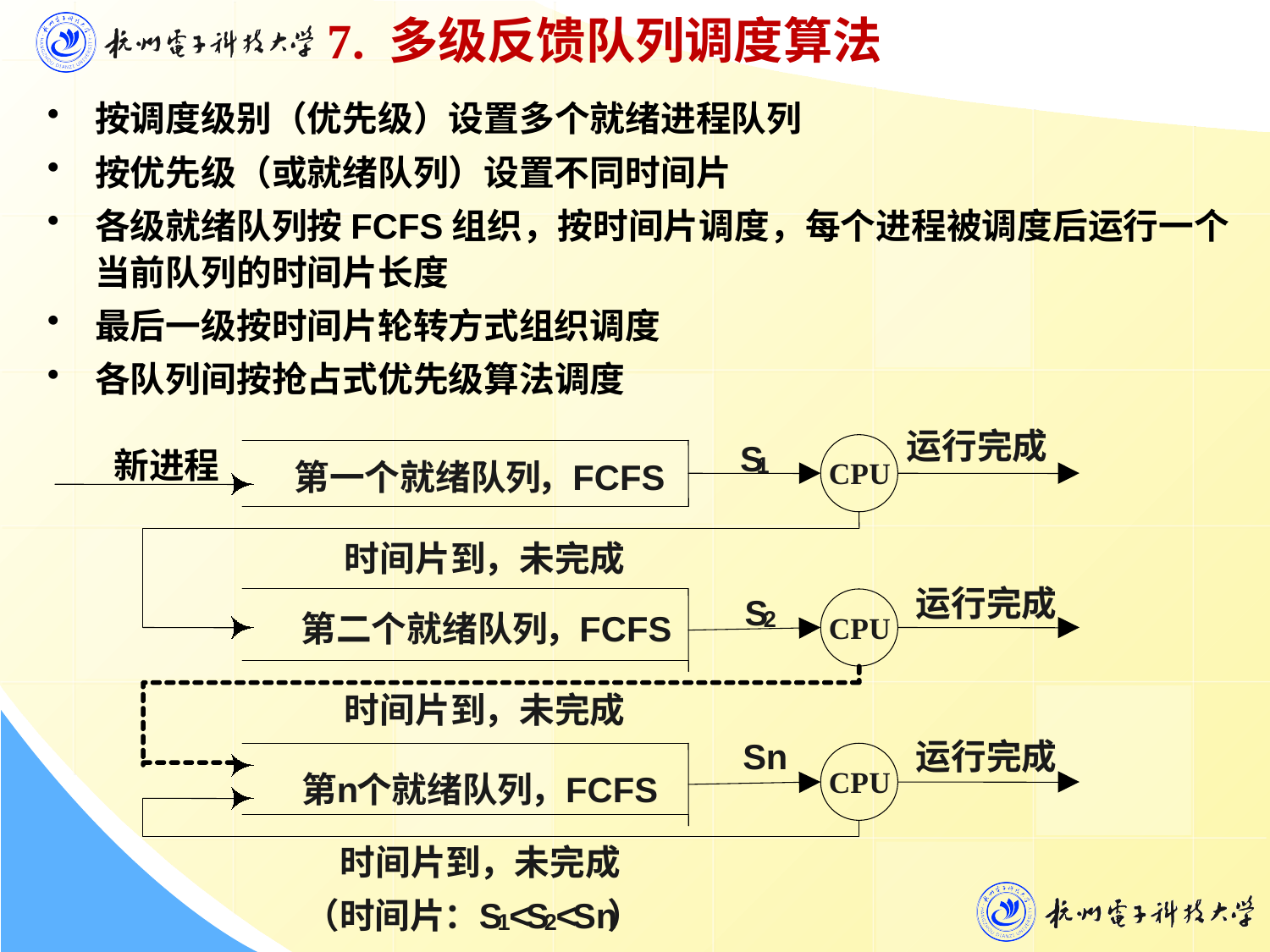

7. 多级反馈队列调度算法
按调度级别（优先级）设置多个就绪进程队列
按优先级（或就绪队列）设置不同时间片
各级就绪队列按FCFS组织，按时间片调度，每个进程被调度后运行一个当前队列的时间片长度
最后一级按时间片轮转方式组织调度
各队列间按抢占式优先级算法调度
运行完成

S

1
第一个就绪队列
，
FCFS
CPU

新进程

时间片到
，
未完成

运行完成

S
2
第二个就绪队列
，
FCFS
CPU

时间片到
，
未完成

运行完成

Sn

CPU
第
n
个就绪队列
，
FCFS

时间片到
，
未完成
（
时间片
：
S
<
S
<
Sn
）
1
2